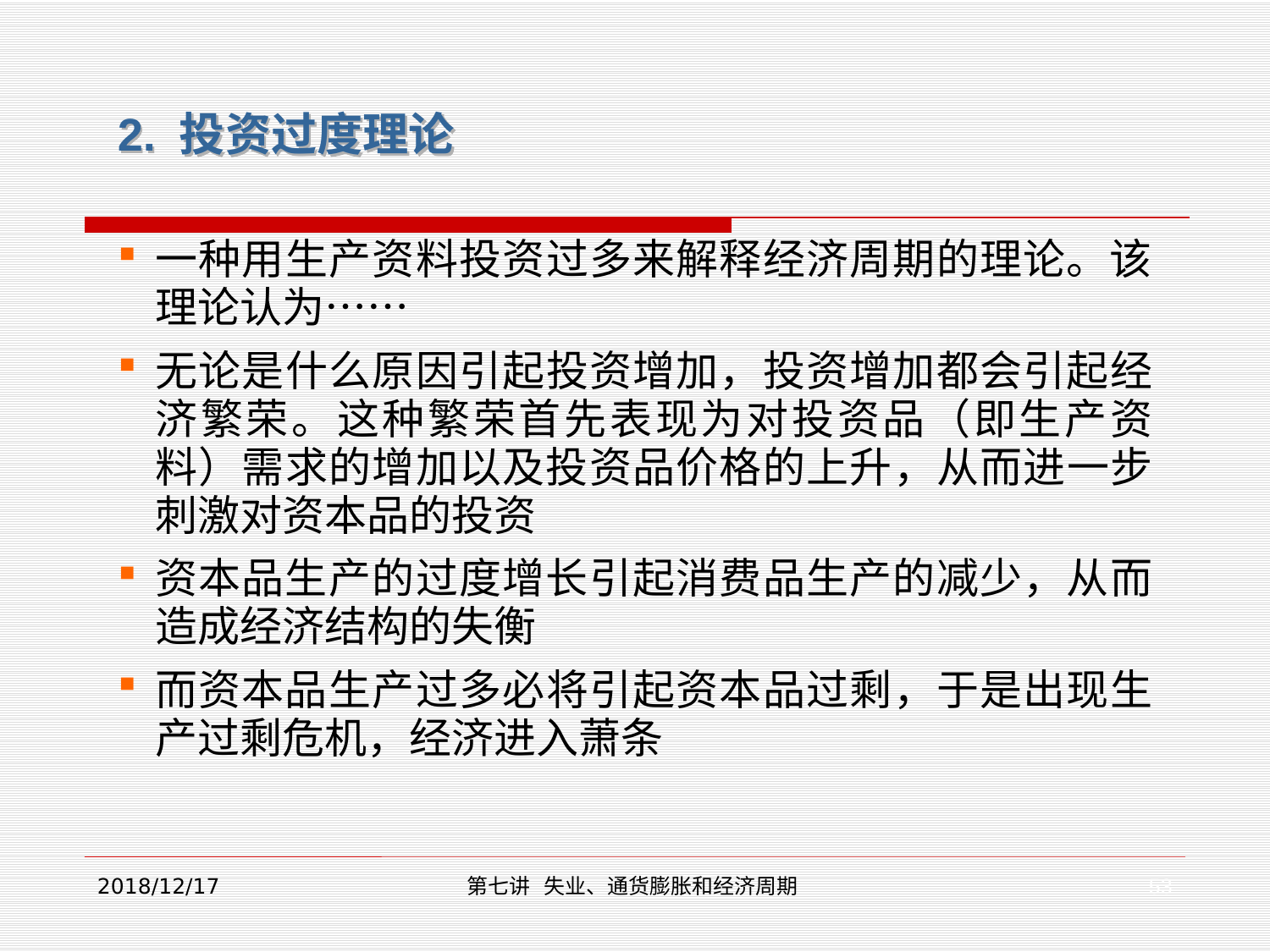

2. 投资过度理论
一种用生产资料投资过多来解释经济周期的理论。该理论认为……
无论是什么原因引起投资增加，投资增加都会引起经济繁荣。这种繁荣首先表现为对投资品（即生产资料）需求的增加以及投资品价格的上升，从而进一步刺激对资本品的投资
资本品生产的过度增长引起消费品生产的减少，从而造成经济结构的失衡
而资本品生产过多必将引起资本品过剩，于是出现生产过剩危机，经济进入萧条
53
2018/12/17
第七讲   失业、通货膨胀和经济周期